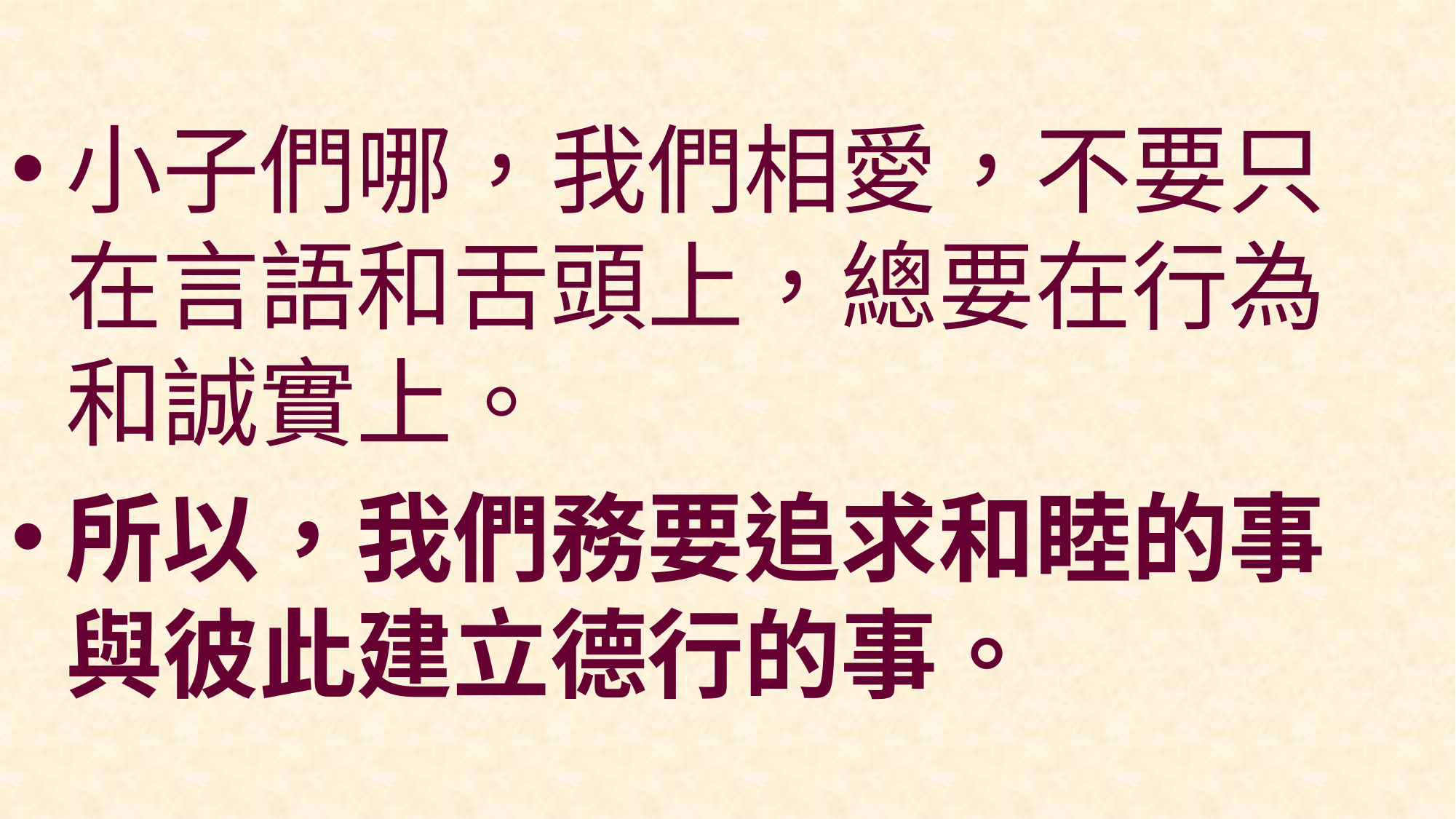

小子們哪，我們相愛，不要只在言語和舌頭上，總要在行為和誠實上。
所以，我們務要追求和睦的事與彼此建立德行的事。